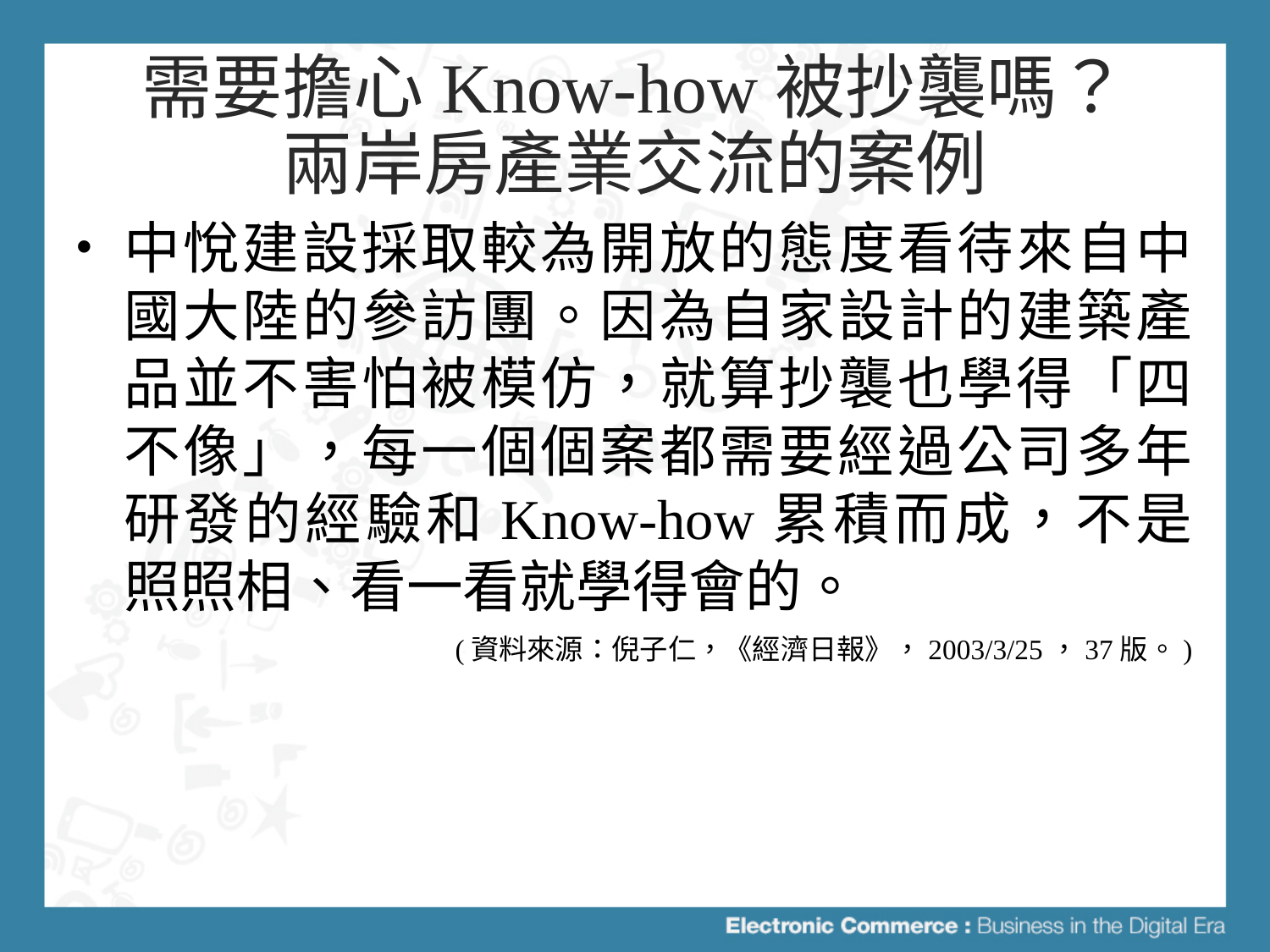

# 需要擔心Know-how被抄襲嗎？ 兩岸房產業交流的案例
中悅建設採取較為開放的態度看待來自中國大陸的參訪團。因為自家設計的建築產品並不害怕被模仿，就算抄襲也學得「四不像」，每一個個案都需要經過公司多年研發的經驗和Know-how累積而成，不是照照相、看一看就學得會的。
(資料來源：倪子仁，《經濟日報》，2003/3/25，37版。)